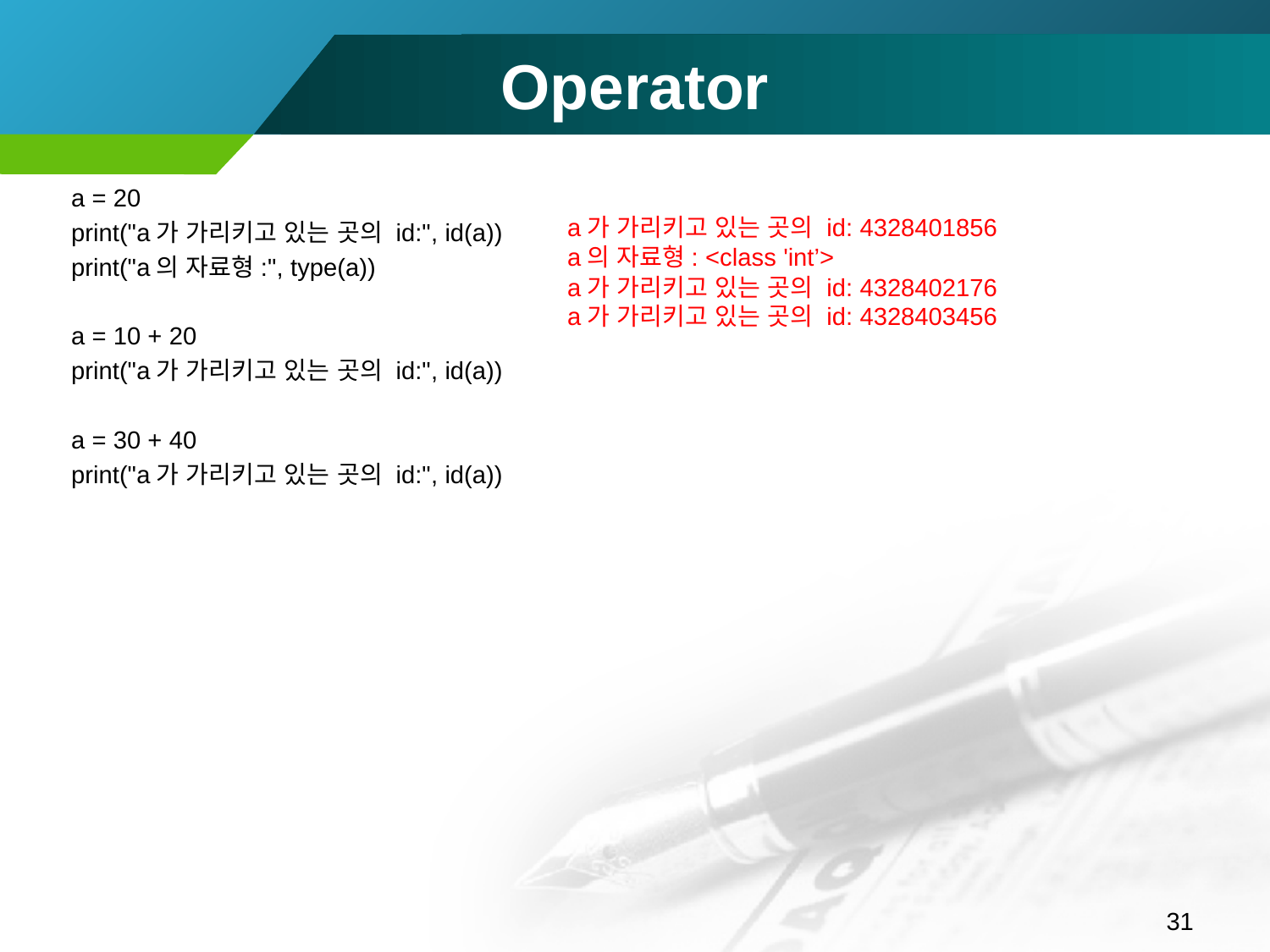

# Operator
a = 20
print("a가 가리키고 있는 곳의 id:", id(a))
print("a의 자료형:", type(a))

a = 10 + 20
print("a가 가리키고 있는 곳의 id:", id(a))

a = 30 + 40
print("a가 가리키고 있는 곳의 id:", id(a))
a가 가리키고 있는 곳의 id: 4328401856
a의 자료형: <class 'int’>
a가 가리키고 있는 곳의 id: 4328402176
a가 가리키고 있는 곳의 id: 4328403456
31